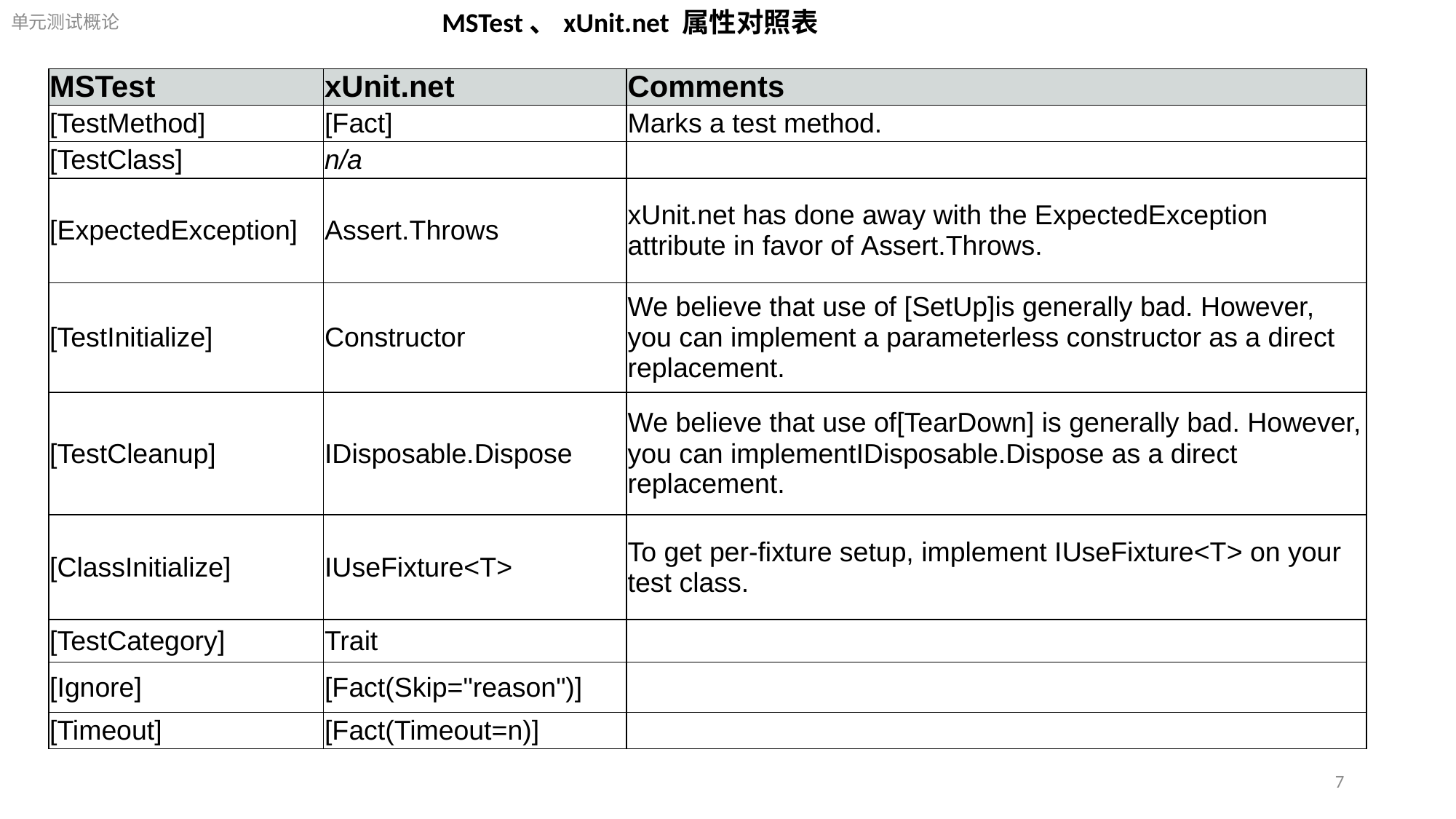

单元测试概论
MSTest、xUnit.net 属性对照表
| MSTest | xUnit.net | Comments |
| --- | --- | --- |
| [TestMethod] | [Fact] | Marks a test method. |
| [TestClass] | n/a |  |
| [ExpectedException] | Assert.Throws | xUnit.net has done away with the ExpectedException attribute in favor of Assert.Throws. |
| [TestInitialize] | Constructor | We believe that use of [SetUp]is generally bad. However, you can implement a parameterless constructor as a direct replacement. |
| [TestCleanup] | IDisposable.Dispose | We believe that use of[TearDown] is generally bad. However, you can implementIDisposable.Dispose as a direct replacement. |
| [ClassInitialize] | IUseFixture<T> | To get per-fixture setup, implement IUseFixture<T> on your test class. |
| [TestCategory] | Trait |  |
| [Ignore] | [Fact(Skip="reason")] |  |
| [Timeout] | [Fact(Timeout=n)] |  |
7